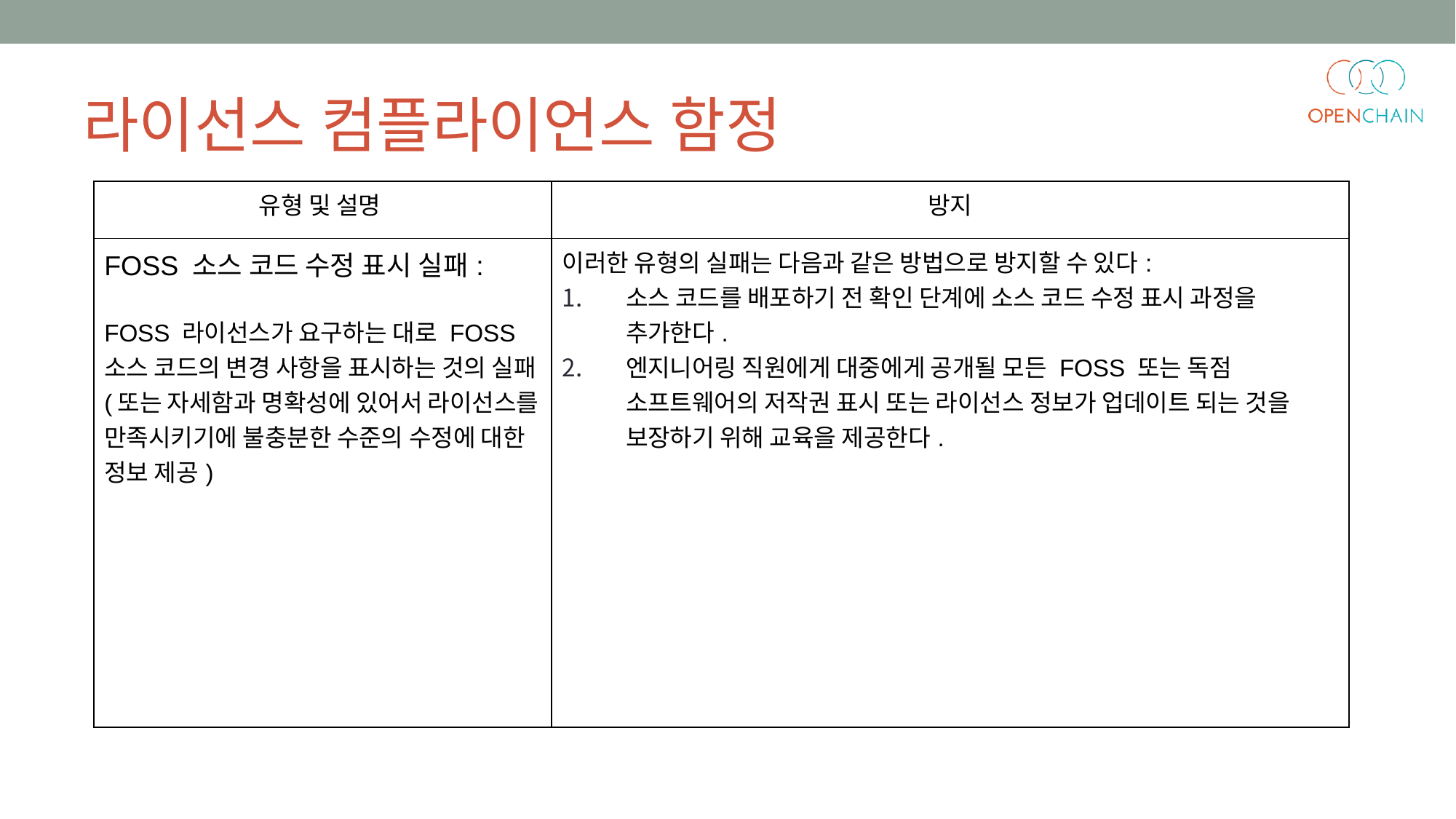

라이선스 컴플라이언스 함정
| 유형 및 설명 | 방지 |
| --- | --- |
| FOSS 소스 코드 수정 표시 실패: FOSS 라이선스가 요구하는 대로 FOSS 소스 코드의 변경 사항을 표시하는 것의 실패 (또는 자세함과 명확성에 있어서 라이선스를 만족시키기에 불충분한 수준의 수정에 대한 정보 제공) | 이러한 유형의 실패는 다음과 같은 방법으로 방지할 수 있다: 소스 코드를 배포하기 전 확인 단계에 소스 코드 수정 표시 과정을 추가한다. 엔지니어링 직원에게 대중에게 공개될 모든 FOSS 또는 독점 소프트웨어의 저작권 표시 또는 라이선스 정보가 업데이트 되는 것을 보장하기 위해 교육을 제공한다. |